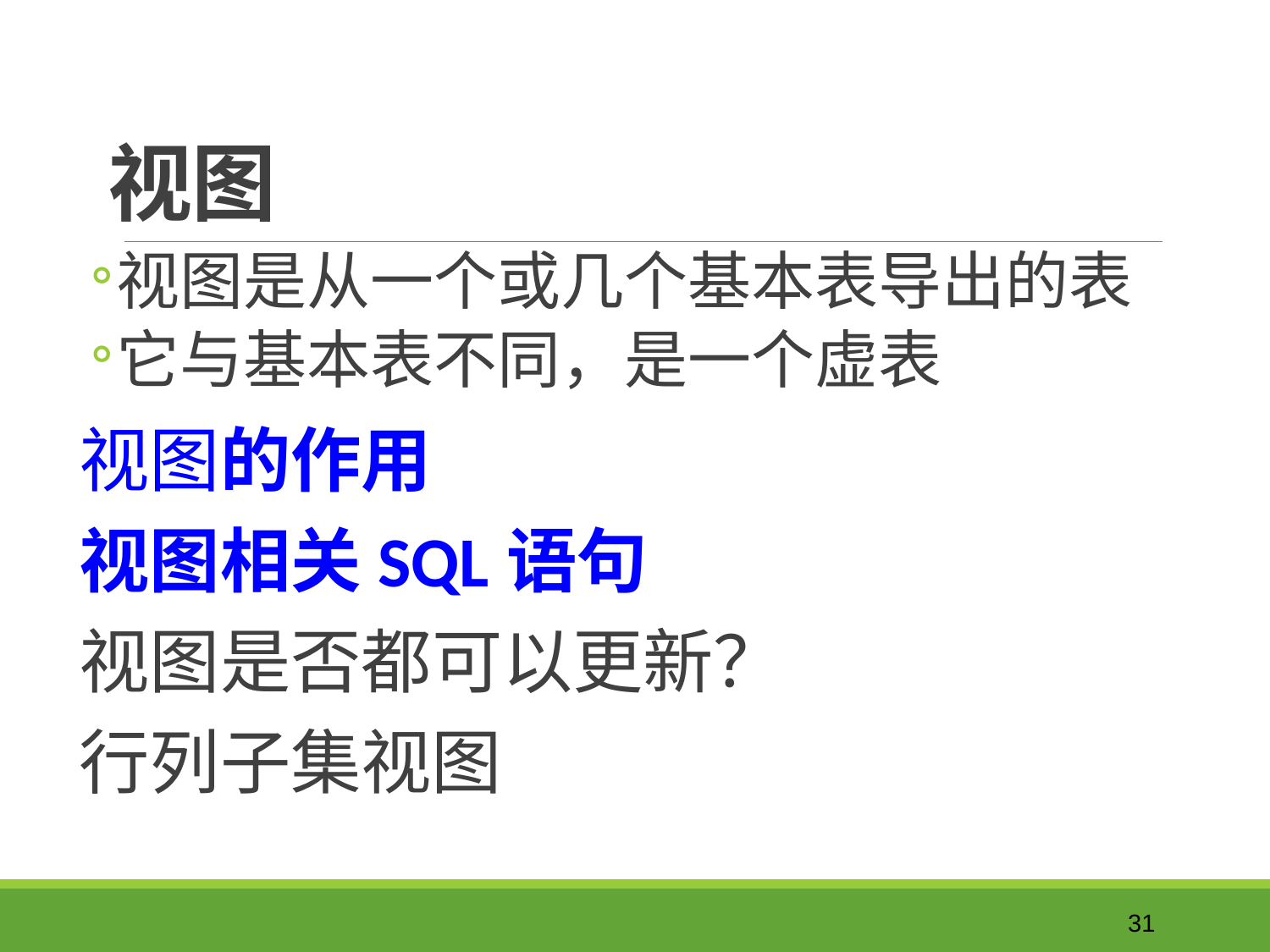

# 视图
视图是从一个或几个基本表导出的表
它与基本表不同，是一个虚表
视图的作用
视图相关SQL语句
视图是否都可以更新？
行列子集视图

31